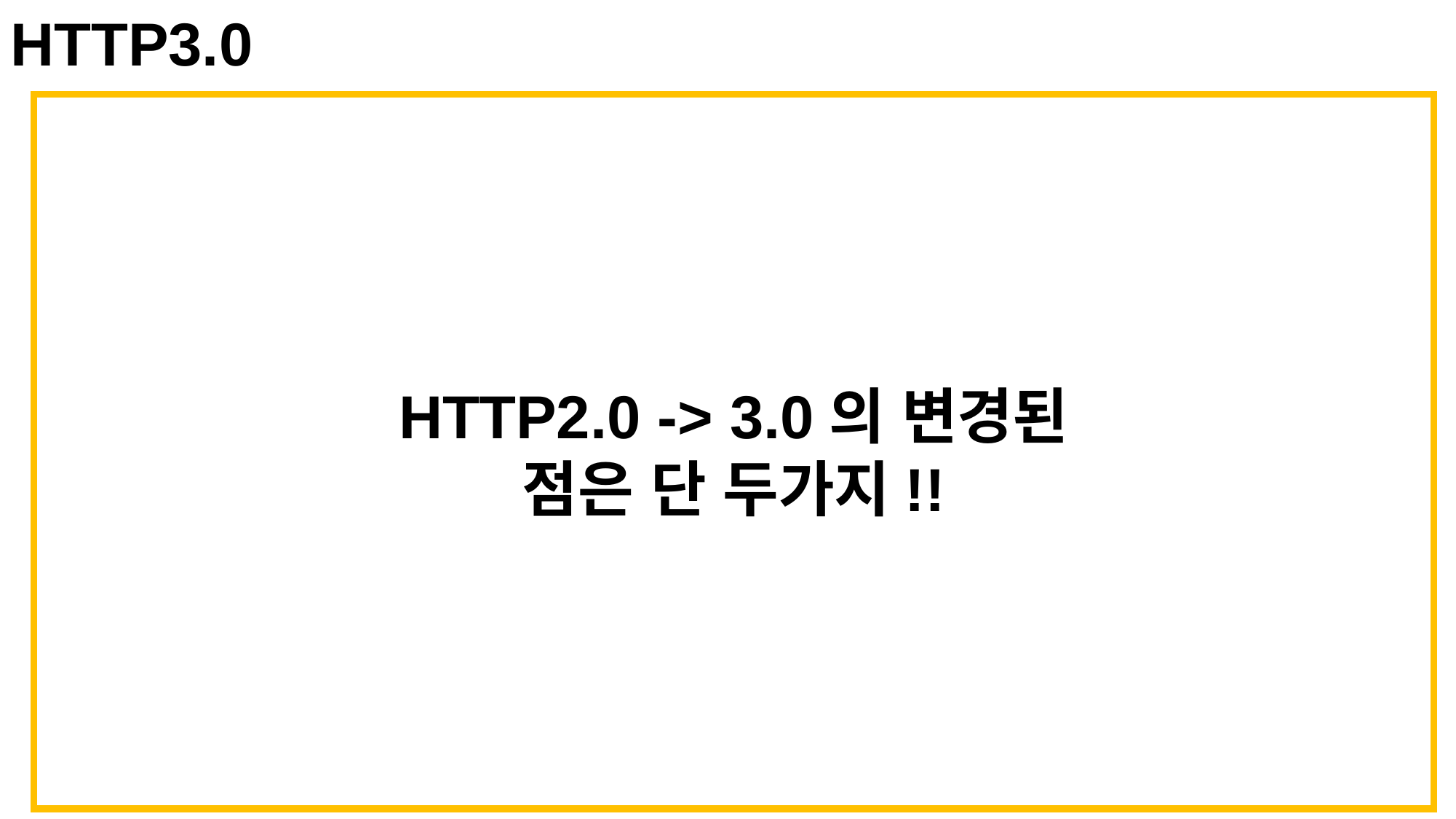

HTTP3.0

HTTP2.0 -> 3.0의 변경된 점은 단 두가지!!